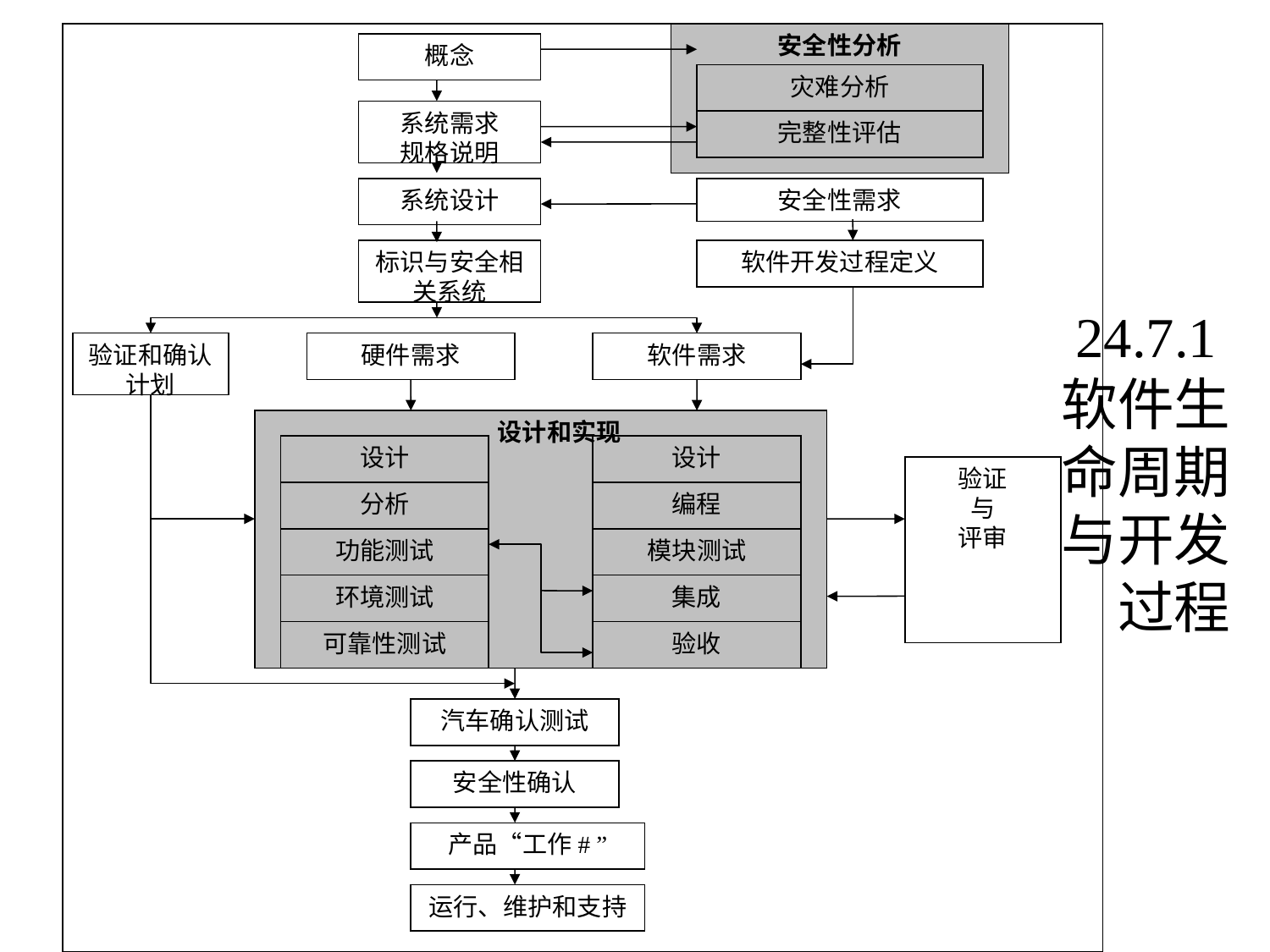

安全性分析
概念

灾难分析

系统需求
规格说明
完整性评估

系统设计
安全性需求

标识与安全相关系统
软件开发过程定义

验证和确认
计划
硬件需求
软件需求

设计和实现
设计
设计
验证
与
评审
分析
编程

功能测试
模块测试

环境测试
集成

可靠性测试
验收

汽车确认测试

安全性确认

产品“工作# ”

运行、维护和支持
# 24.7.1软件生命周期与开发过程